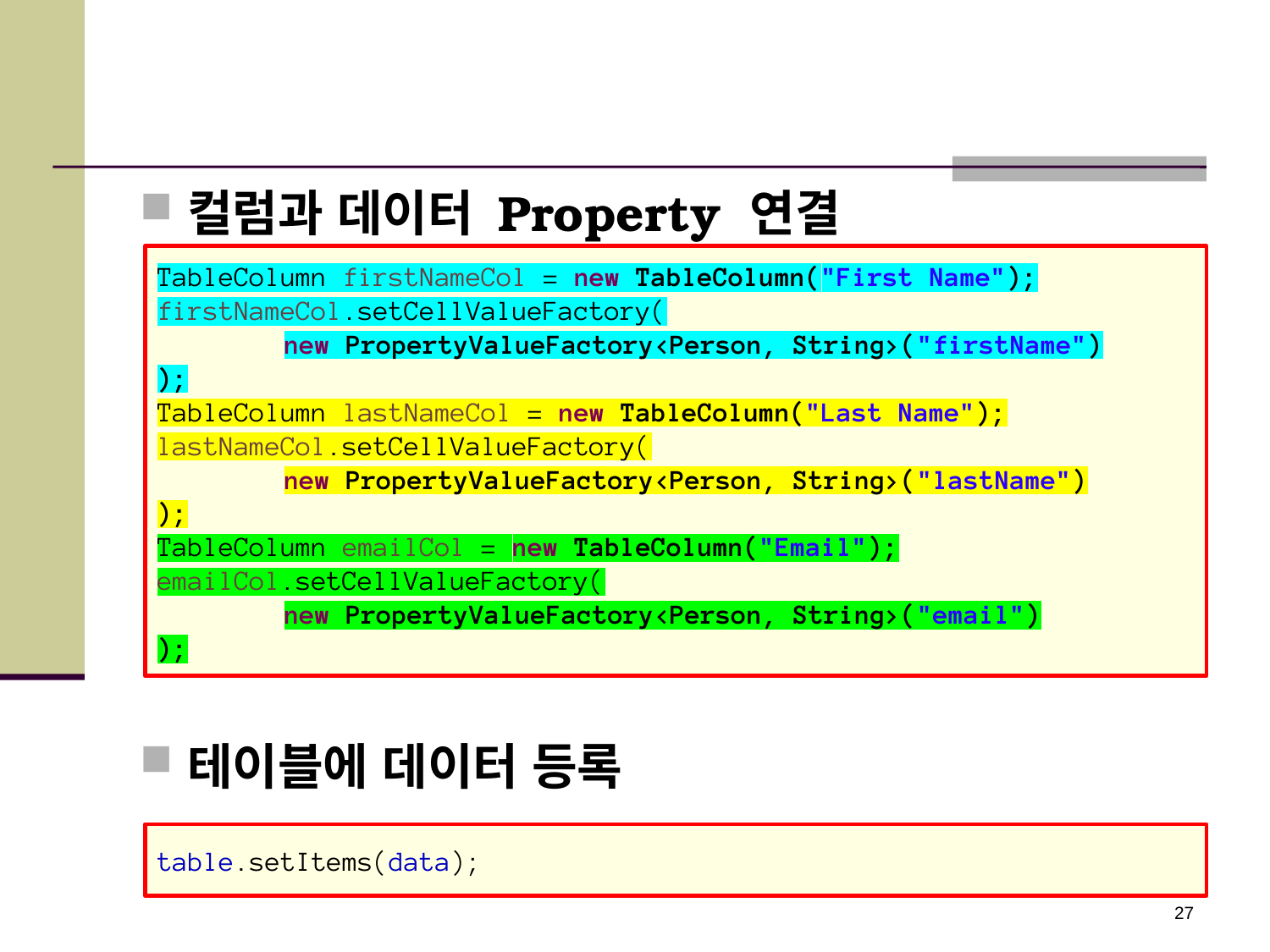

#
컬럼과 데이터 Property 연결

테이블에 데이터 등록

TableColumn firstNameCol = new TableColumn("First Name");
firstNameCol.setCellValueFactory(
	new PropertyValueFactory<Person, String>("firstName")
);
TableColumn lastNameCol = new TableColumn("Last Name");
lastNameCol.setCellValueFactory(
	new PropertyValueFactory<Person, String>("lastName")
);
TableColumn emailCol = new TableColumn("Email");
emailCol.setCellValueFactory(
	new PropertyValueFactory<Person, String>("email")
);
table.setItems(data);
27